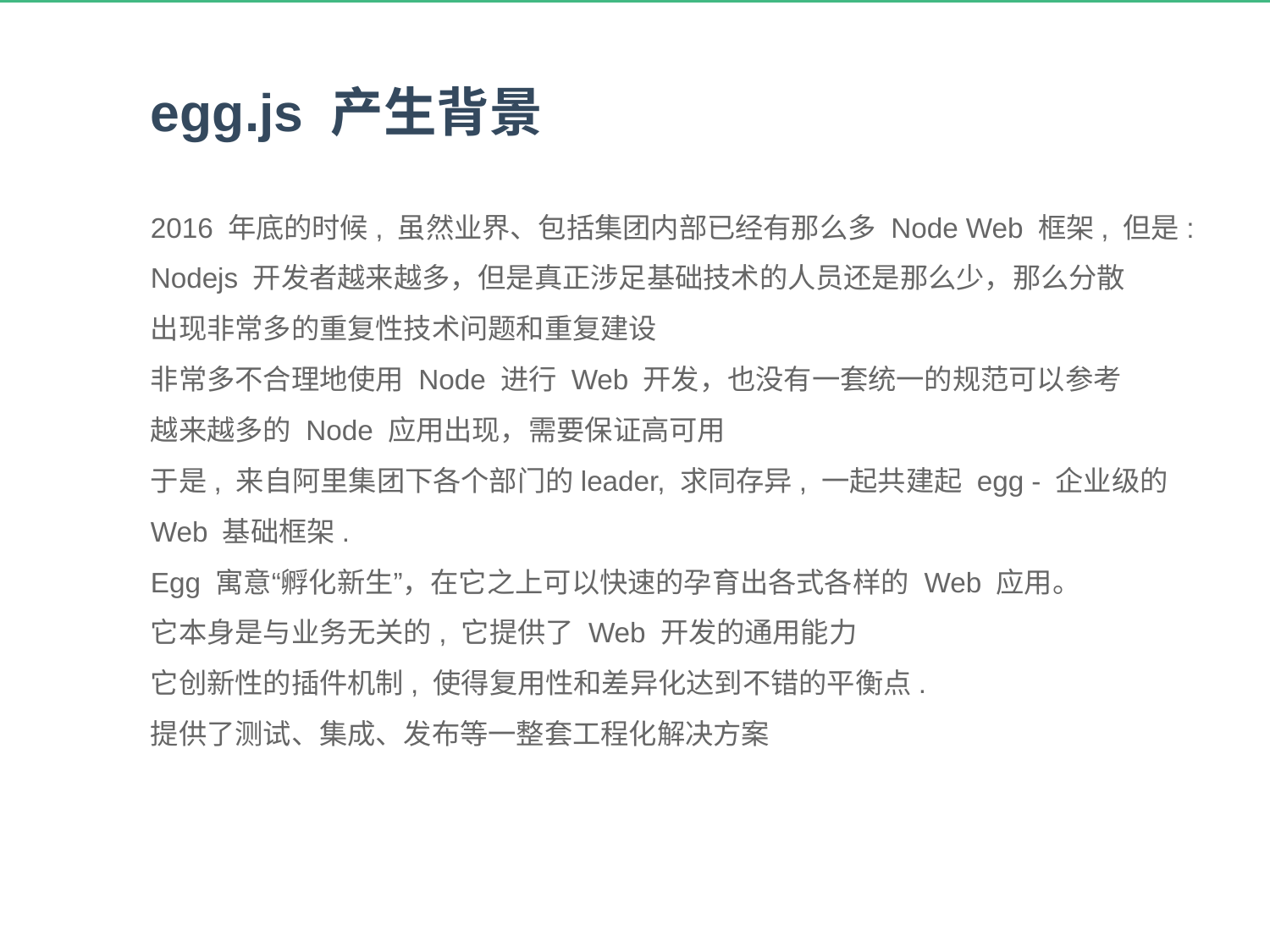

egg.js 产生背景

2016 年底的时候, 虽然业界、包括集团内部已经有那么多 Node Web 框架, 但是:
Nodejs 开发者越来越多，但是真正涉足基础技术的人员还是那么少，那么分散
出现非常多的重复性技术问题和重复建设
非常多不合理地使用 Node 进行 Web 开发，也没有一套统一的规范可以参考
越来越多的 Node 应用出现，需要保证高可用
于是, 来自阿里集团下各个部门的leader, 求同存异, 一起共建起 egg - 企业级的 Web 基础框架.
Egg 寓意“孵化新生”，在它之上可以快速的孕育出各式各样的 Web 应用。
它本身是与业务无关的, 它提供了 Web 开发的通用能力
它创新性的插件机制, 使得复用性和差异化达到不错的平衡点.
提供了测试、集成、发布等一整套工程化解决方案